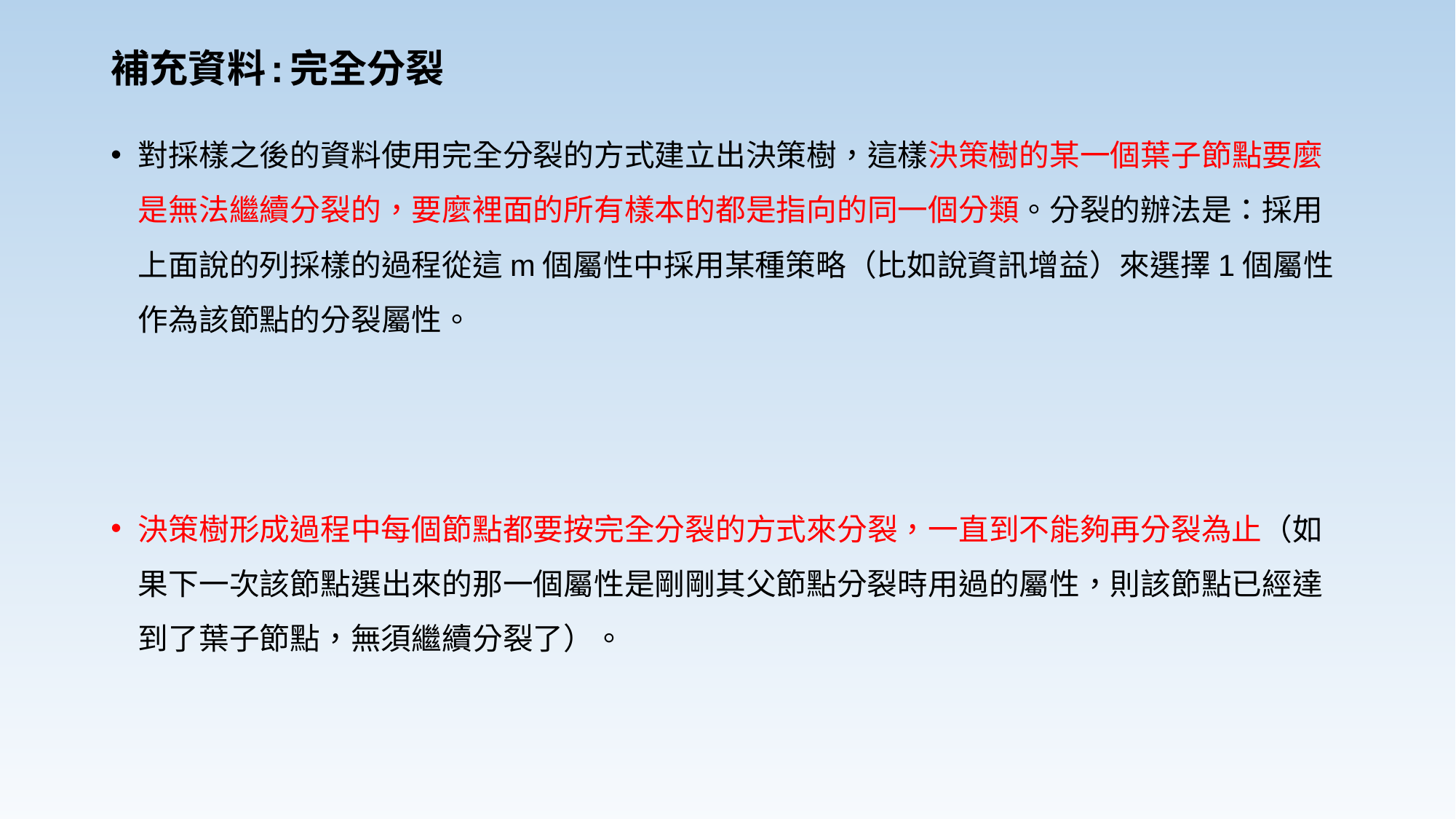

# 補充資料:完全分裂
對採樣之後的資料使用完全分裂的方式建立出決策樹，這樣決策樹的某一個葉子節點要麼是無法繼續分裂的，要麼裡面的所有樣本的都是指向的同一個分類。分裂的辦法是：採用上面說的列採樣的過程從這m個屬性中採用某種策略（比如說資訊增益）來選擇1個屬性作為該節點的分裂屬性。

決策樹形成過程中每個節點都要按完全分裂的方式來分裂，一直到不能夠再分裂為止（如果下一次該節點選出來的那一個屬性是剛剛其父節點分裂時用過的屬性，則該節點已經達到了葉子節點，無須繼續分裂了）。